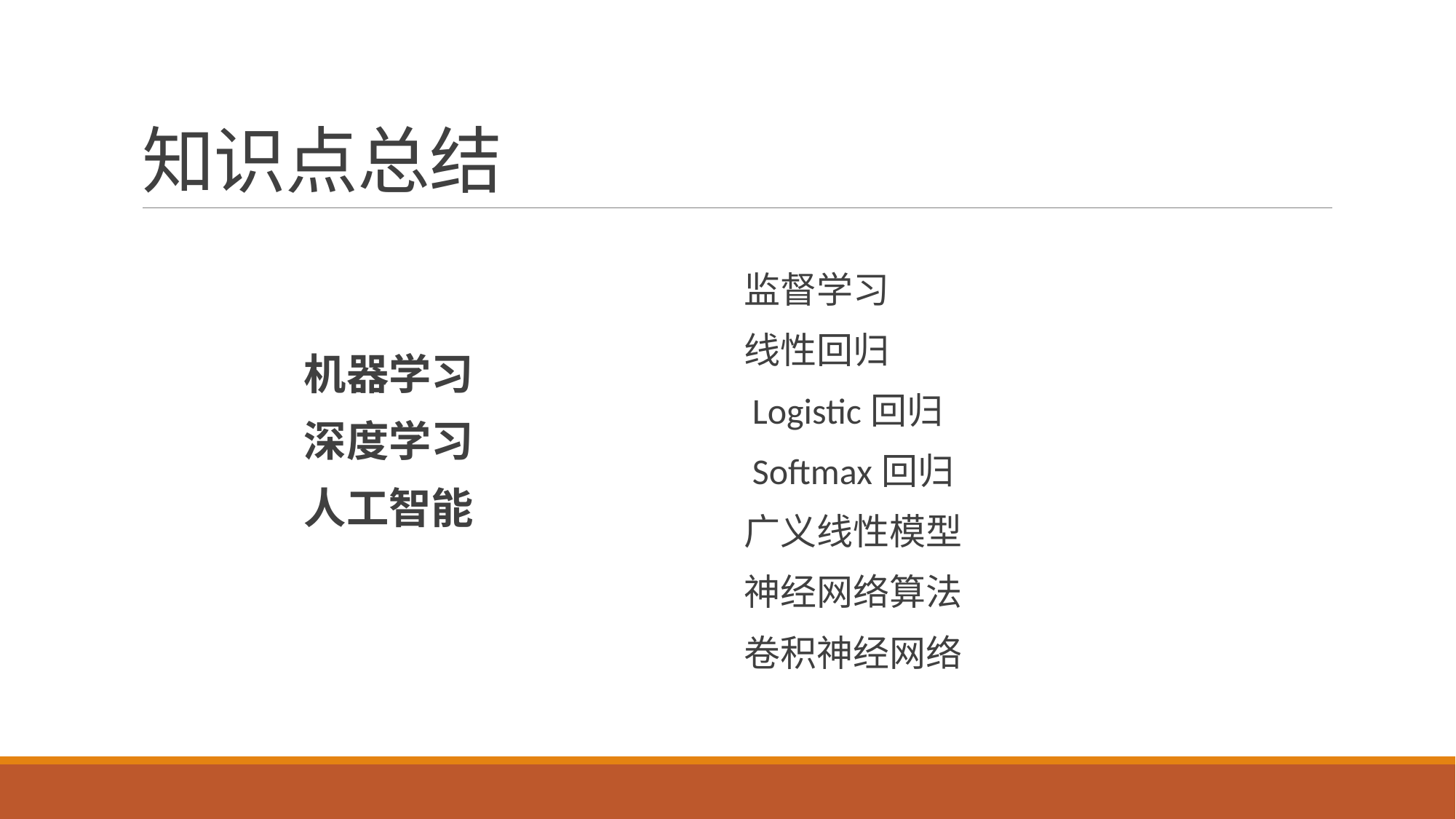

# 知识点总结
监督学习
线性回归
 Logistic回归
 Softmax回归
广义线性模型
神经网络算法
卷积神经网络

机器学习
深度学习
人工智能